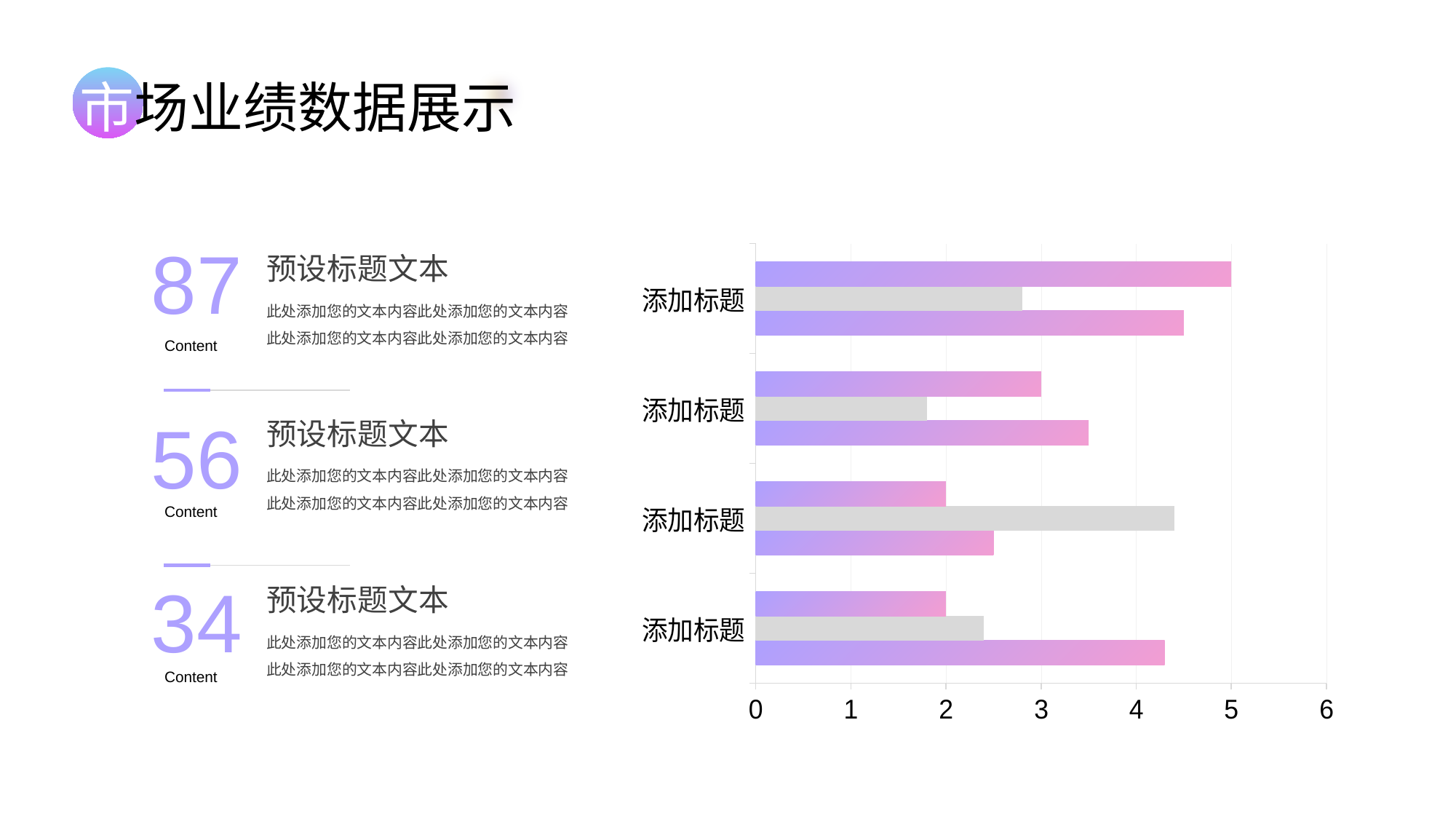

87

### Chart

| Category | 列1 | 列2 | 列3 |
|---|---|---|---|
| 添加标题 | 4.3 | 2.4 | 2.0 |
| 添加标题 | 2.5 | 4.4 | 2.0 |
| 添加标题 | 3.5 | 1.8 | 3.0 |
| 添加标题 | 4.5 | 2.8 | 5.0 |
预设标题文本
此处添加您的文本内容此处添加您的文本内容此处添加您的文本内容此处添加您的文本内容
Content
56
预设标题文本
此处添加您的文本内容此处添加您的文本内容此处添加您的文本内容此处添加您的文本内容
Content
34
预设标题文本
此处添加您的文本内容此处添加您的文本内容此处添加您的文本内容此处添加您的文本内容
Content